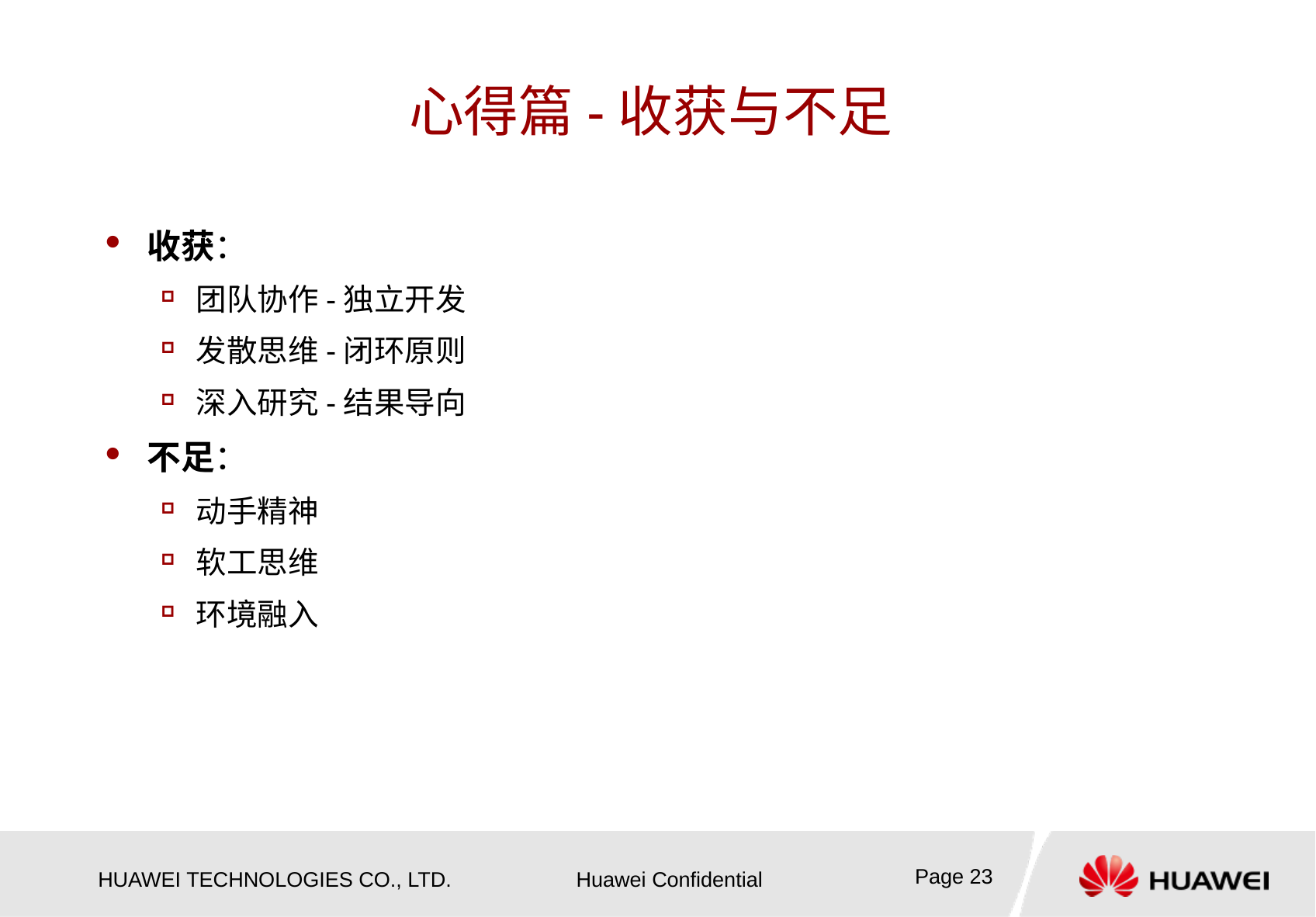

# 心得篇-收获与不足
收获：
团队协作-独立开发
发散思维-闭环原则
深入研究-结果导向
不足：
动手精神
软工思维
环境融入

Page 23